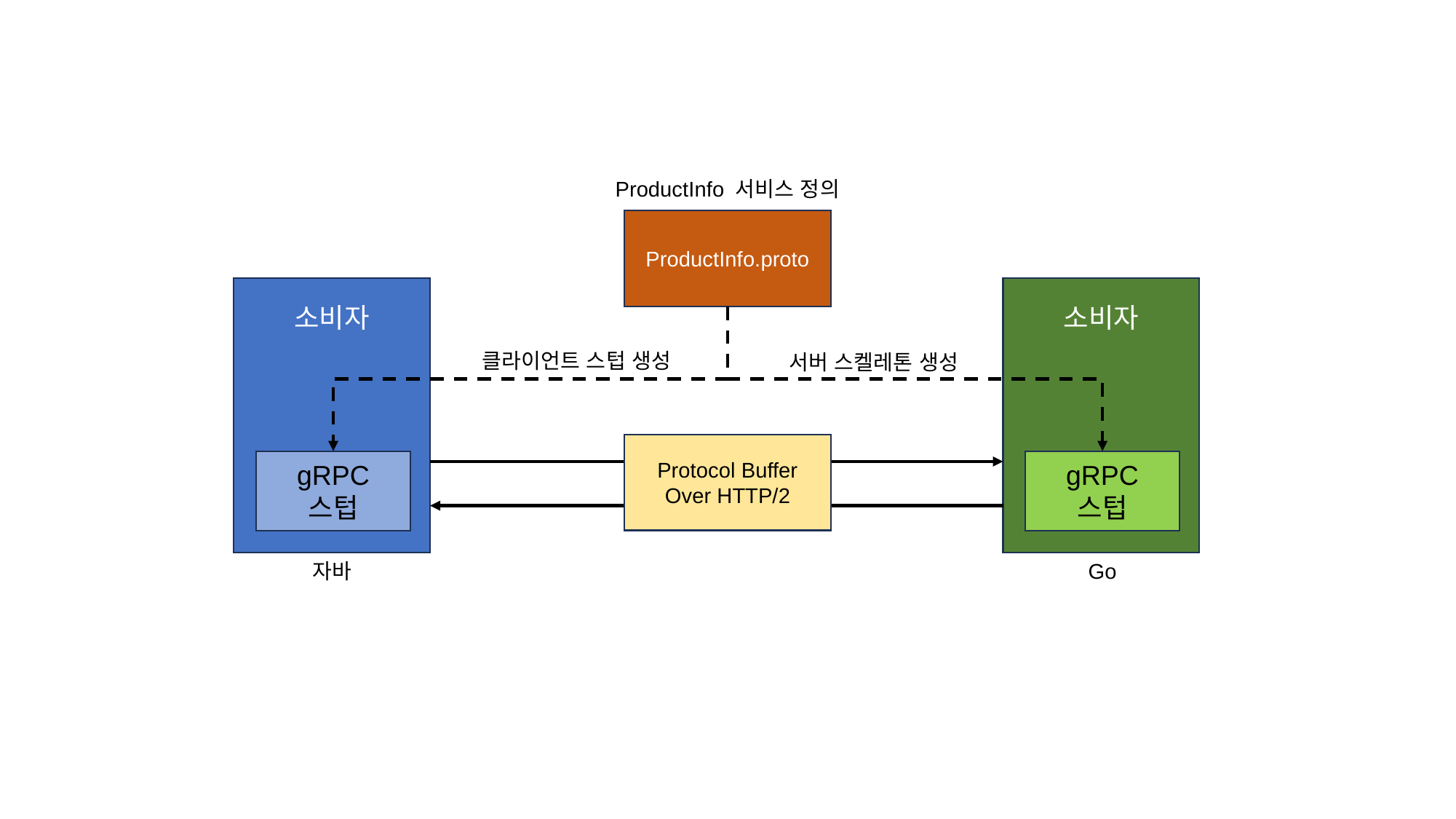

ProductInfo 서비스 정의
ProductInfo.proto
소비자

소비자

클라이언트 스텁 생성
서버 스켈레톤 생성
Protocol Buffer
Over HTTP/2
gRPC 스텁
gRPC 스텁
자바
Go